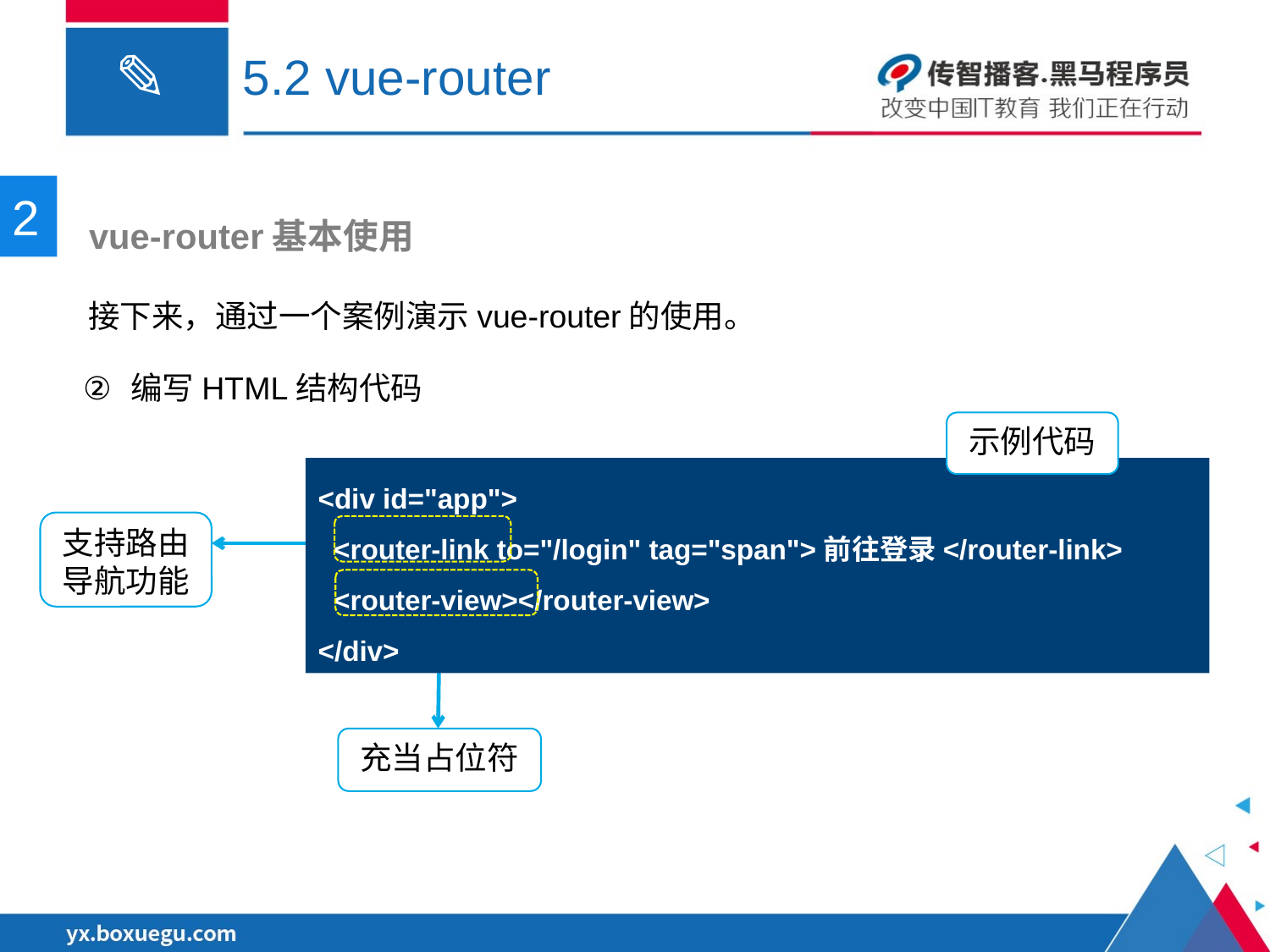

# 5.2 vue-router

2
  vue-router基本使用
接下来，通过一个案例演示vue-router的使用。
编写HTML结构代码
示例代码
<div id="app">
  <router-link to="/login" tag="span">前往登录</router-link>
  <router-view></router-view>
</div>

支持路由导航功能
充当占位符